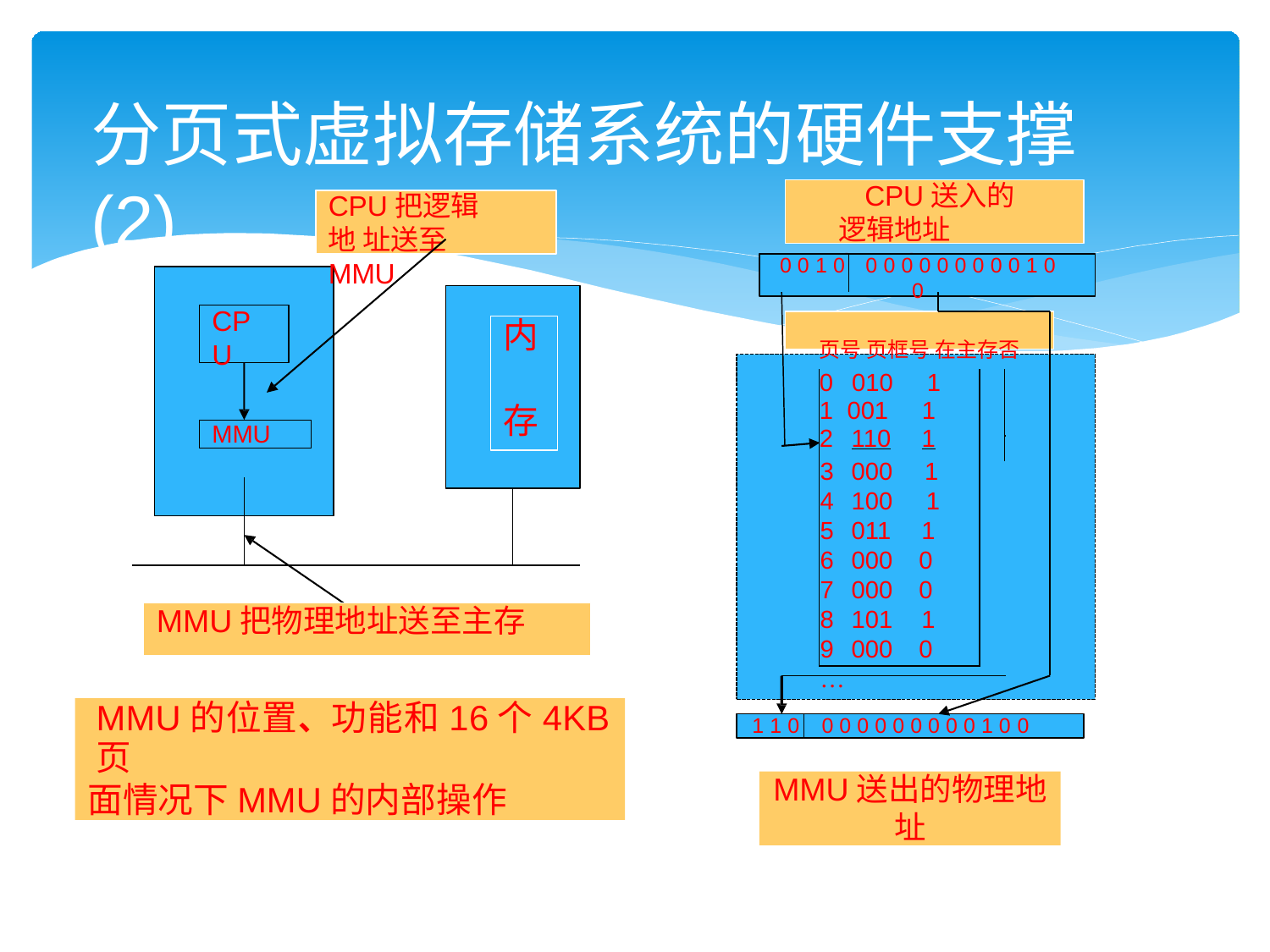

# 分页式虚拟存储系统的硬件支撑(2)
CPU送入的 逻辑地址(8196)

CPU把逻辑地 址送至MMU

0 0 1 0	0 0 0 0 0 0 0 0 0 1 0 0

页号页框号在主存否

CPU

内

| 0 010 1 1 001 1 2 110 1 |  |  |  |
| --- | --- | --- | --- |
| 3 | 000 | 1 |  |
| 4 | 100 | 1 |  |
| 5 | 011 | 1 |  |
| 6 | 000 | 0 |  |
| 7 | 000 | 0 |  |
| 8 | 101 | 1 |  |
| 9 | 000 | 0 |  |
| … |  |  |  |

存

MMU

MMU把物理地址送至主存

MMU的位置、功能和16个4KB页
面情况下MMU的内部操作
1 1 0
0 0 0 0 0 0 0 0 0 1 0 0
MMU送出的物理地
址